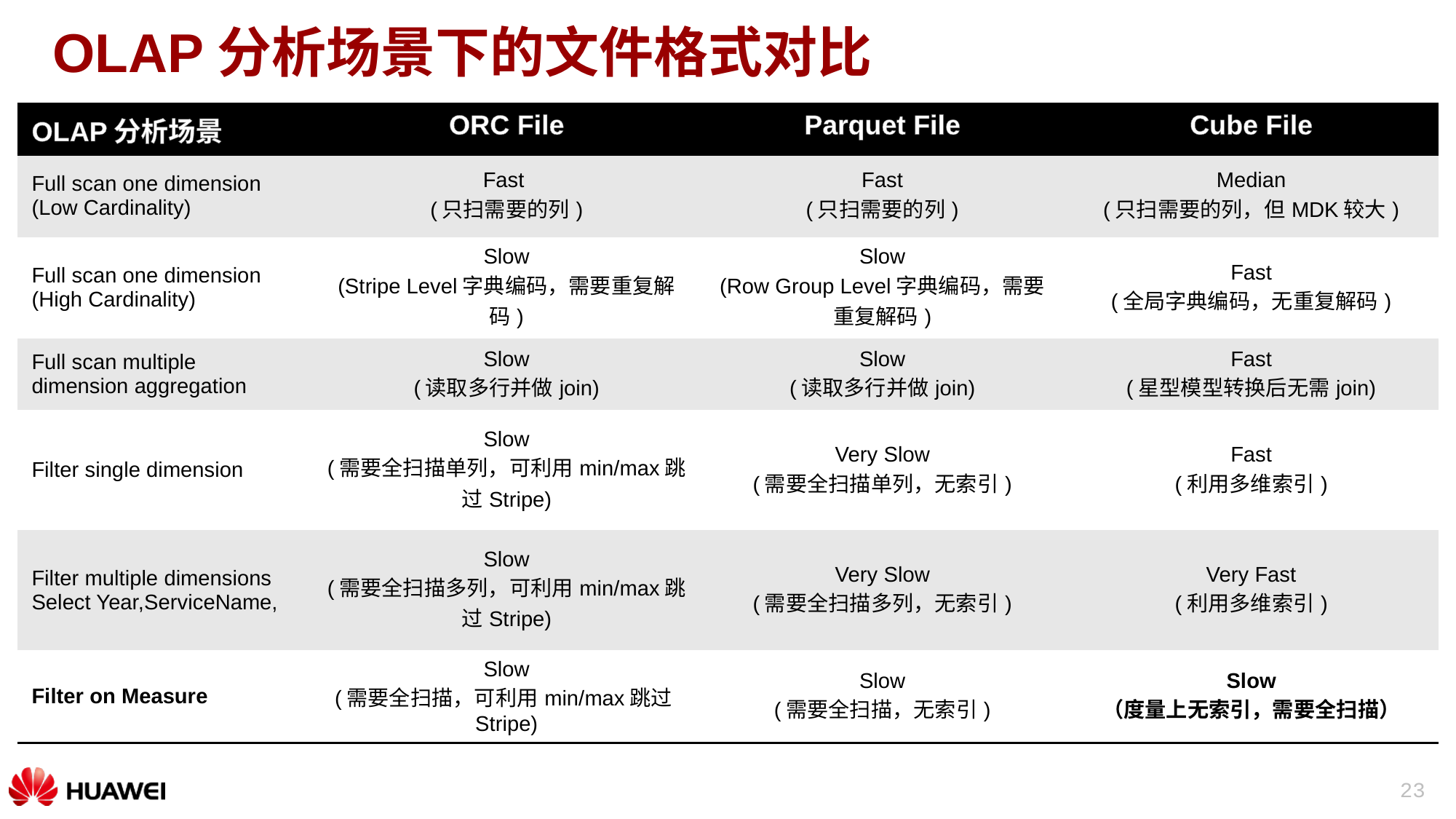

# OLAP分析场景下的文件格式对比
| OLAP分析场景 | ORC File | Parquet File | Cube File |
| --- | --- | --- | --- |
| Full scan one dimension (Low Cardinality) | Fast (只扫需要的列) | Fast (只扫需要的列) | Median (只扫需要的列，但MDK较大) |
| Full scan one dimension (High Cardinality) | Slow (Stripe Level字典编码，需要重复解码) | Slow (Row Group Level字典编码，需要重复解码) | Fast (全局字典编码，无重复解码) |
| Full scan multiple dimension aggregation | Slow (读取多行并做join) | Slow (读取多行并做join) | Fast (星型模型转换后无需join) |
| Filter single dimension | Slow (需要全扫描单列，可利用min/max跳过Stripe) | Very Slow (需要全扫描单列，无索引) | Fast (利用多维索引) |
| Filter multiple dimensions Select Year,ServiceName, | Slow (需要全扫描多列，可利用min/max跳过Stripe) | Very Slow (需要全扫描多列，无索引) | Very Fast (利用多维索引) |
| Filter on Measure | Slow (需要全扫描，可利用min/max跳过Stripe) | Slow (需要全扫描，无索引) | Slow （度量上无索引，需要全扫描） |